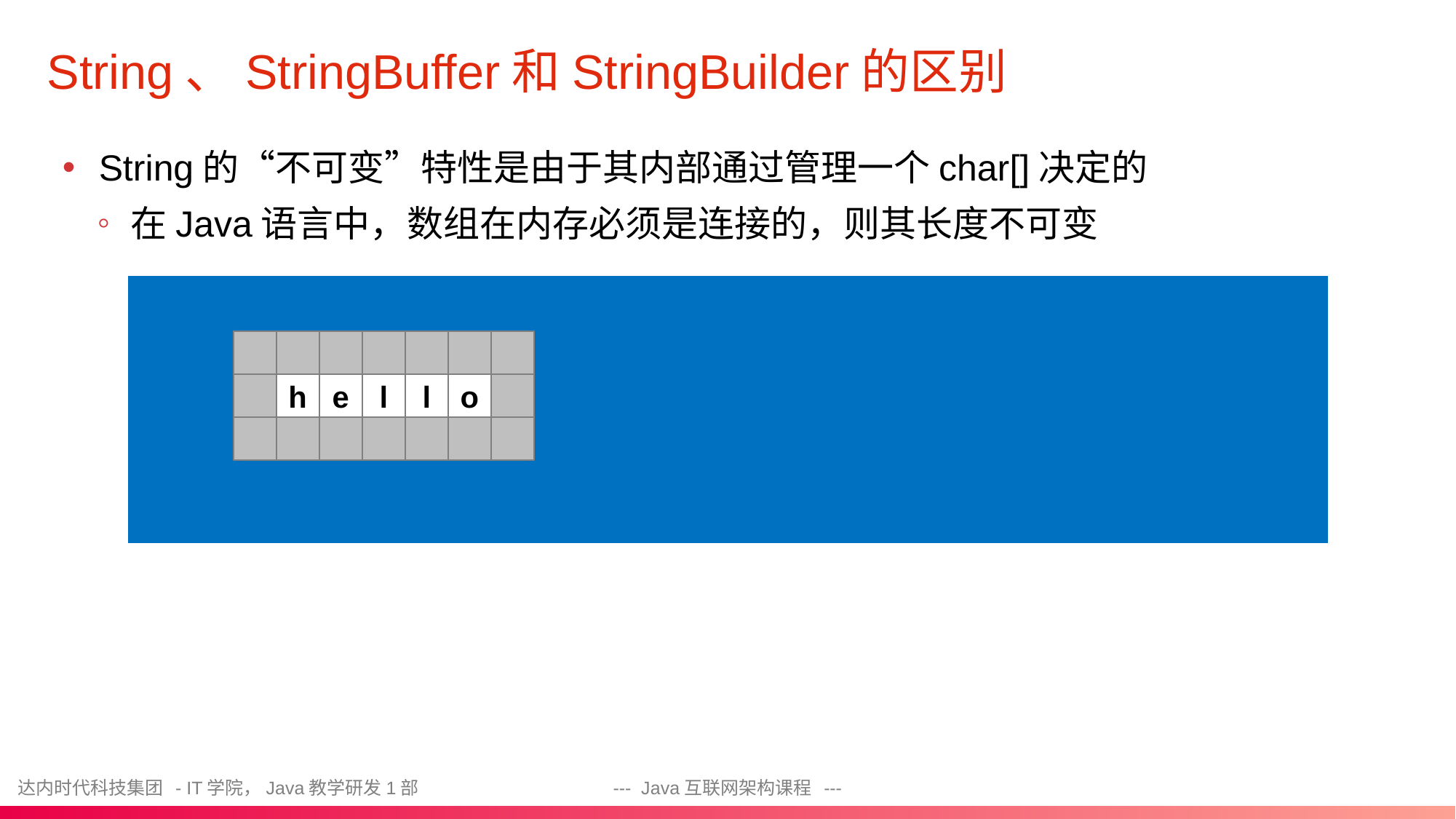

# String、StringBuffer和StringBuilder的区别
String的“不可变”特性是由于其内部通过管理一个char[]决定的
在Java语言中，数组在内存必须是连接的，则其长度不可变

h
e
l
l
o